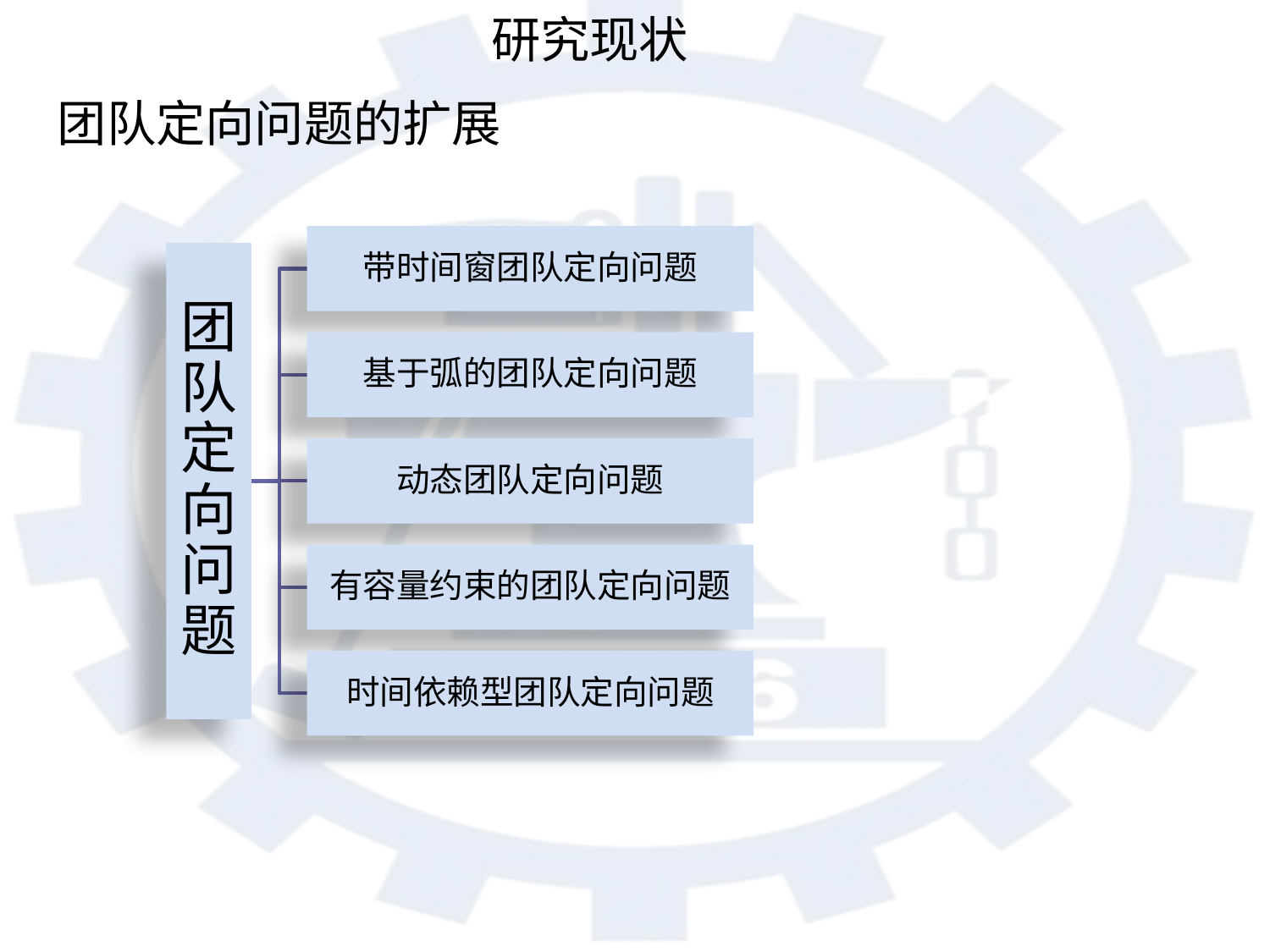

研究现状
团队定向问题的扩展

带时间窗团队定向问题

基于弧的团队定向问题

团队定向问题
动态团队定向问题

有容量约束的团队定向问题
时间依赖型团队定向问题